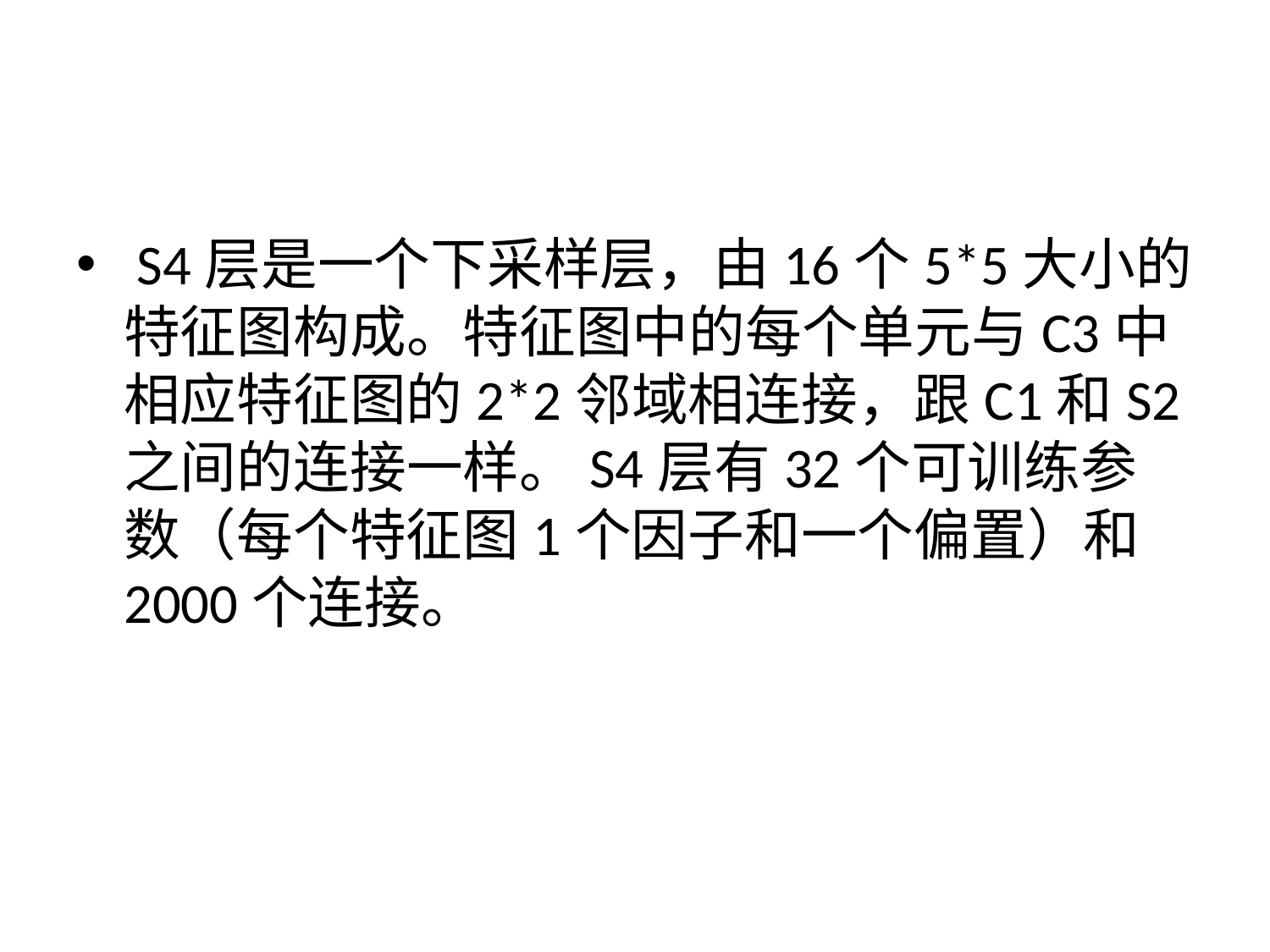

#
 S4层是一个下采样层，由16个5*5大小的特征图构成。特征图中的每个单元与C3中相应特征图的2*2邻域相连接，跟C1和S2之间的连接一样。S4层有32个可训练参数（每个特征图1个因子和一个偏置）和2000个连接。